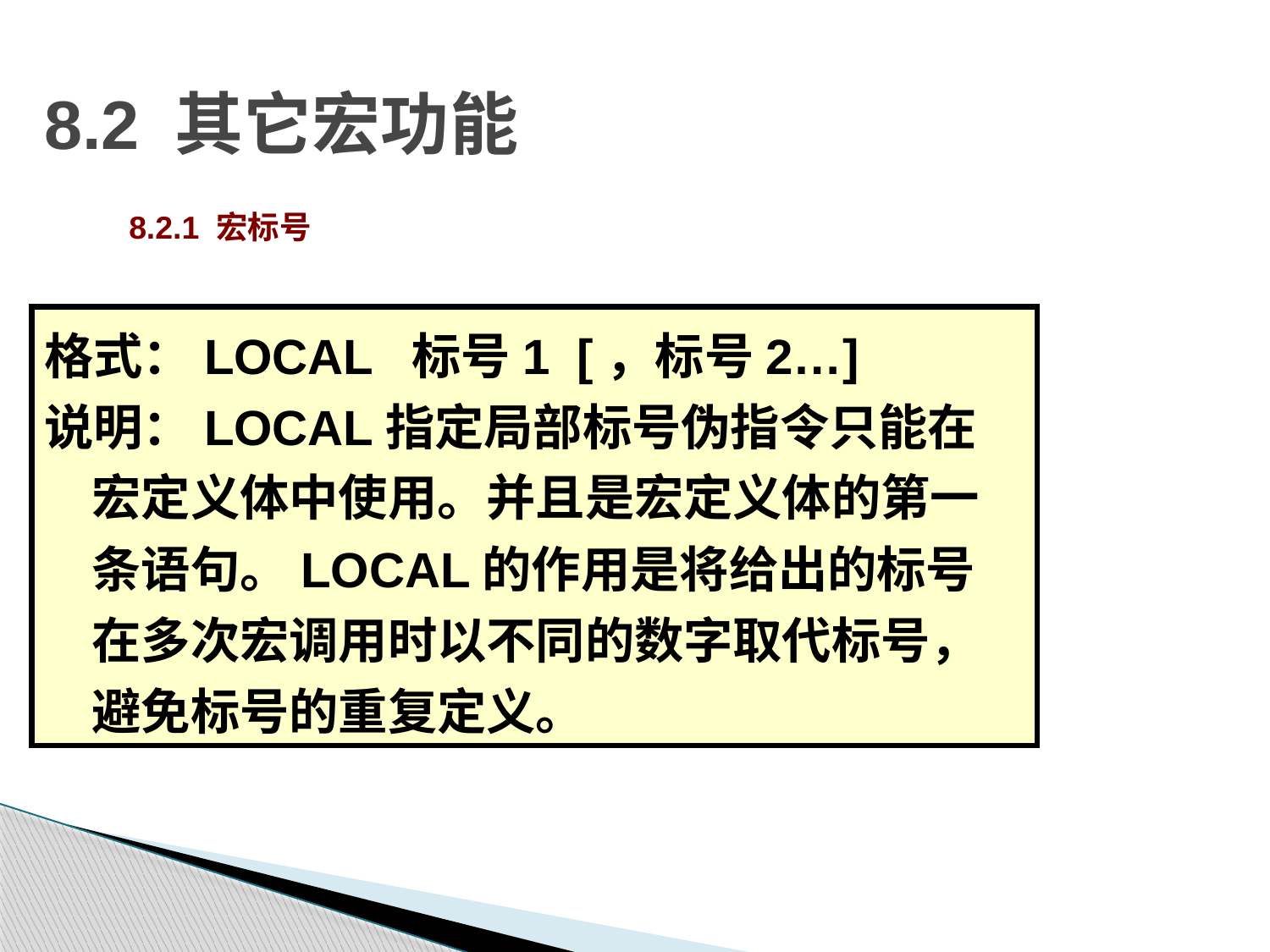

# 8.2 其它宏功能
8.2.1 宏标号
格式：LOCAL  标号1  [，标号2…]
说明：LOCAL指定局部标号伪指令只能在宏定义体中使用。并且是宏定义体的第一条语句。LOCAL的作用是将给出的标号在多次宏调用时以不同的数字取代标号，避免标号的重复定义。